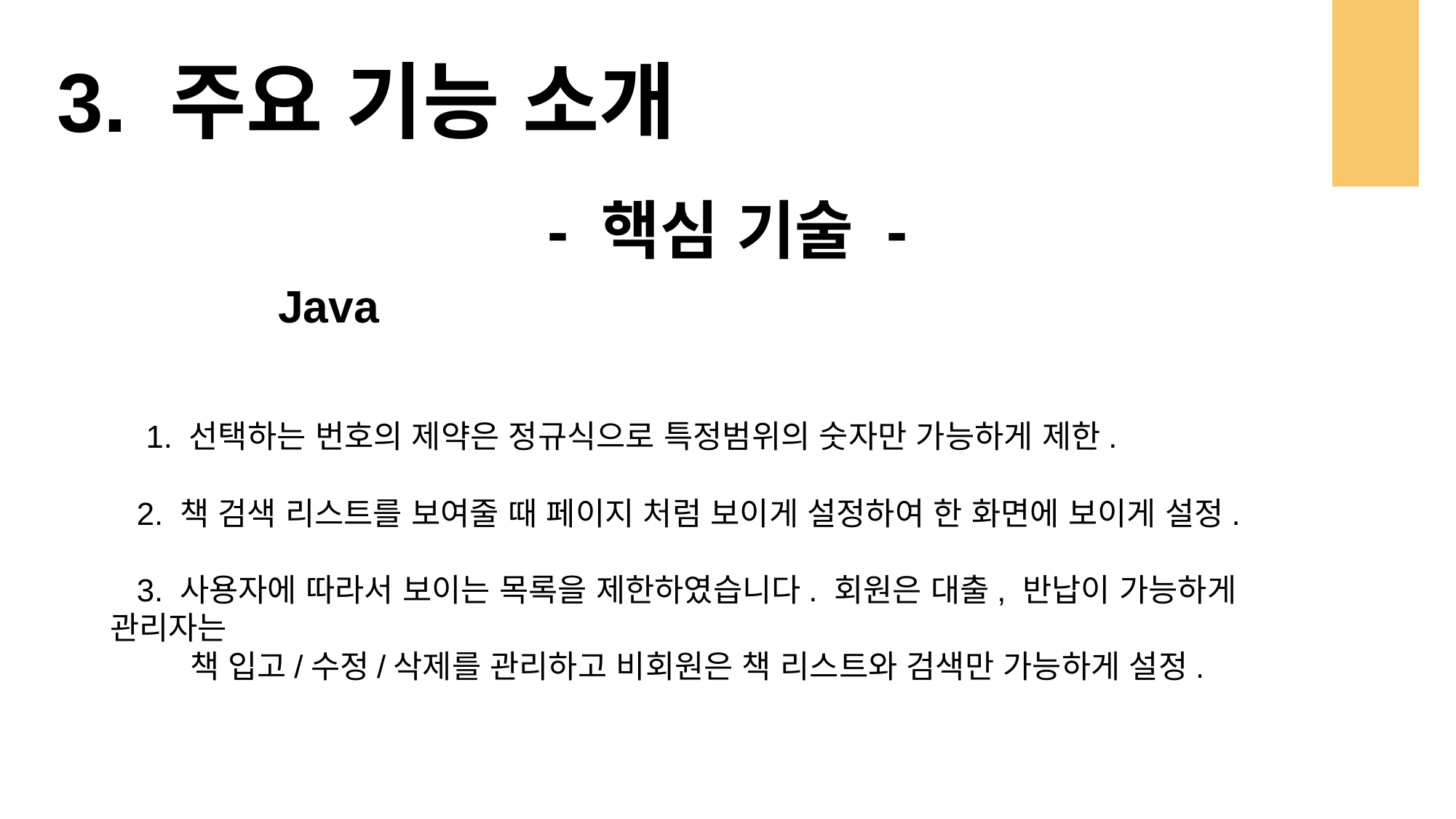

3. 주요 기능 소개
- 핵심 기술 -
Java
    1. 선택하는 번호의 제약은 정규식으로 특정범위의 숫자만 가능하게 제한.

   2. 책 검색 리스트를 보여줄 때 페이지 처럼 보이게 설정하여 한 화면에 보이게 설정.

   3. 사용자에 따라서 보이는 목록을 제한하였습니다. 회원은 대출, 반납이 가능하게 관리자는
책 입고/수정/삭제를 관리하고 비회원은 책 리스트와 검색만 가능하게 설정.